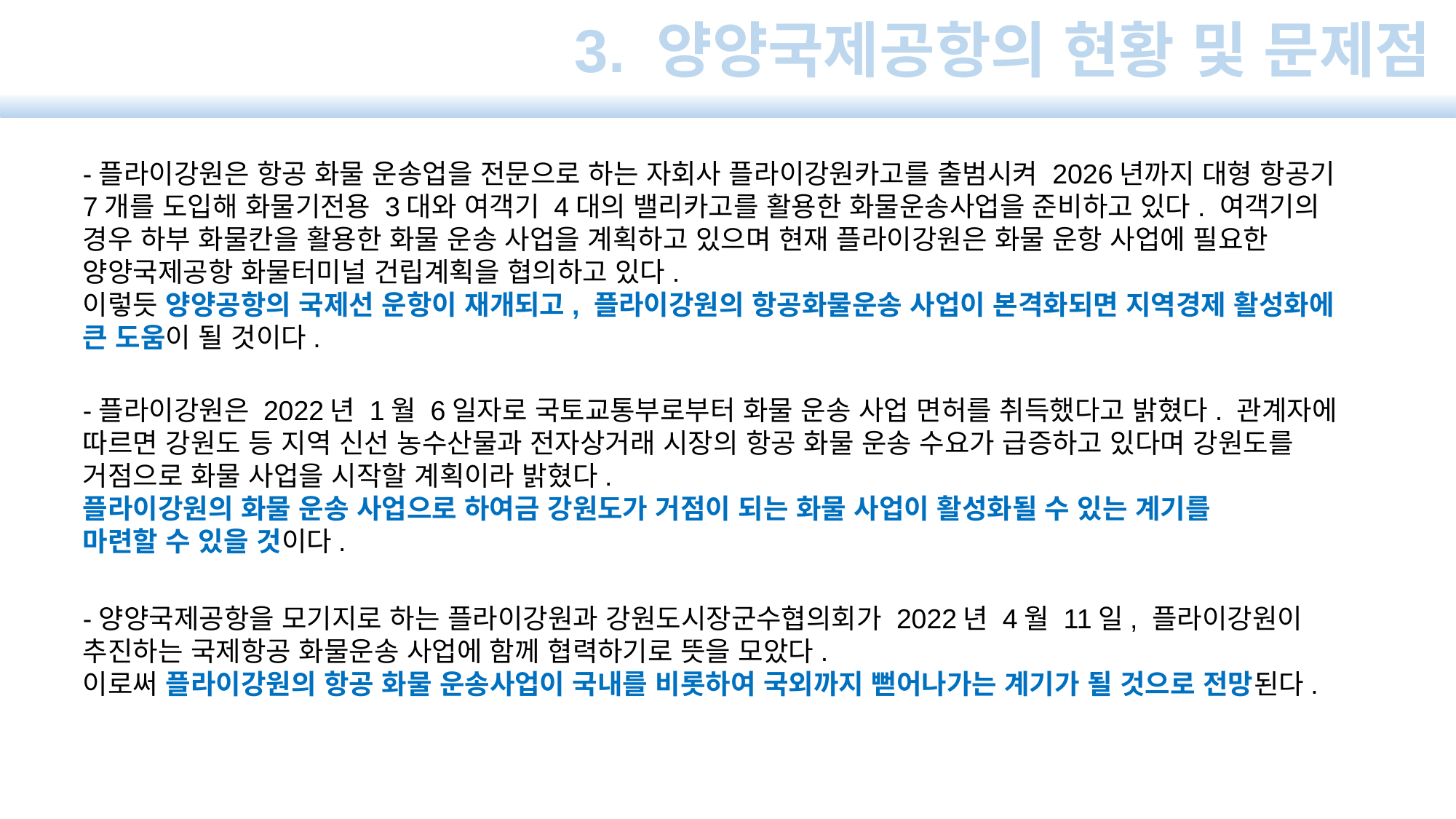

3. 양양국제공항의 현황 및 문제점

-플라이강원은 항공 화물 운송업을 전문으로 하는 자회사 플라이강원카고를 출범시켜 2026년까지 대형 항공기 7개를 도입해 화물기전용 3대와 여객기 4대의 밸리카고를 활용한 화물운송사업을 준비하고 있다. 여객기의 경우 하부 화물칸을 활용한 화물 운송 사업을 계획하고 있으며 현재 플라이강원은 화물 운항 사업에 필요한 양양국제공항 화물터미널 건립계획을 협의하고 있다.
이렇듯 양양공항의 국제선 운항이 재개되고, 플라이강원의 항공화물운송 사업이 본격화되면 지역경제 활성화에 큰 도움이 될 것이다.
-플라이강원은 2022년 1월 6일자로 국토교통부로부터 화물 운송 사업 면허를 취득했다고 밝혔다. 관계자에 따르면 강원도 등 지역 신선 농수산물과 전자상거래 시장의 항공 화물 운송 수요가 급증하고 있다며 강원도를 거점으로 화물 사업을 시작할 계획이라 밝혔다.
플라이강원의 화물 운송 사업으로 하여금 강원도가 거점이 되는 화물 사업이 활성화될 수 있는 계기를
마련할 수 있을 것이다.
-양양국제공항을 모기지로 하는 플라이강원과 강원도시장군수협의회가 2022년 4월 11일, 플라이강원이 추진하는 국제항공 화물운송 사업에 함께 협력하기로 뜻을 모았다.
이로써 플라이강원의 항공 화물 운송사업이 국내를 비롯하여 국외까지 뻗어나가는 계기가 될 것으로 전망된다.